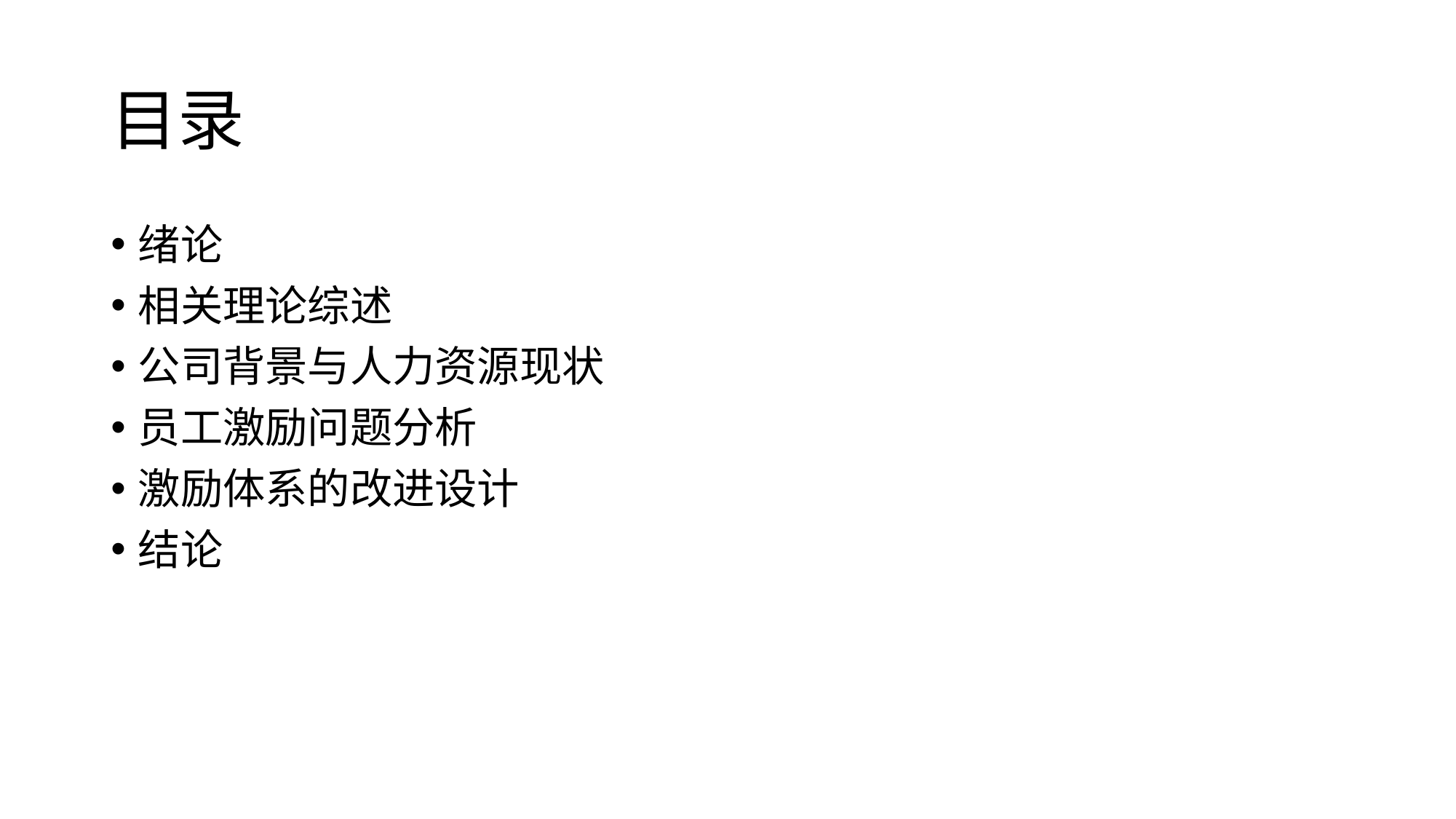

# 目录
绪论
相关理论综述
公司背景与人力资源现状
员工激励问题分析
激励体系的改进设计
结论